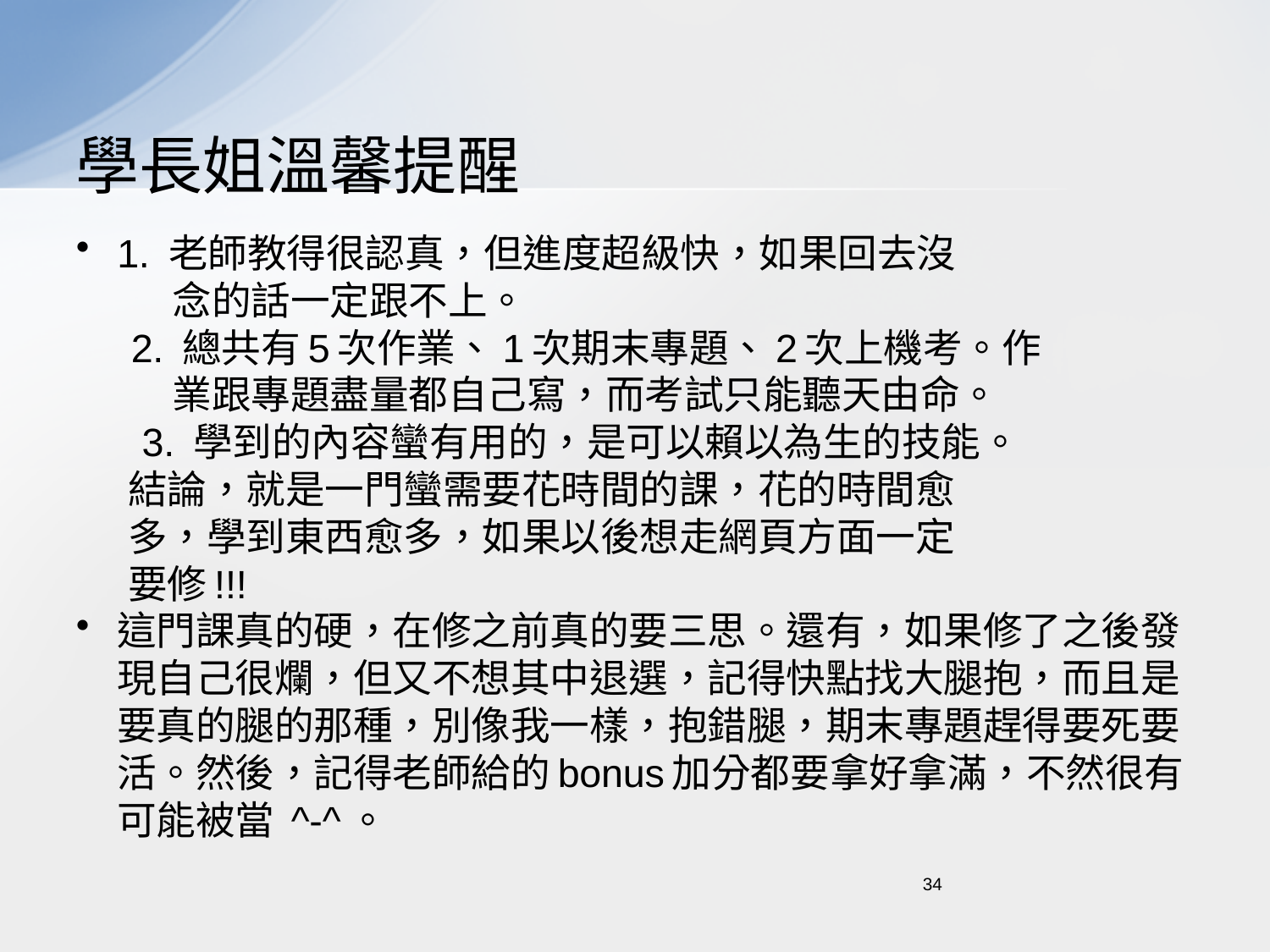

# 學長姐溫馨提醒
1. 老師教得很認真，但進度超級快，如果回去沒
          念的話一定跟不上。
     2. 總共有5次作業、1次期末專題、2次上機考。作
          業跟專題盡量都自己寫，而考試只能聽天由命。
      3. 學到的內容蠻有用的，是可以賴以為生的技能。
     結論，就是一門蠻需要花時間的課，花的時間愈
     多，學到東西愈多，如果以後想走網頁方面一定
     要修!!!
這門課真的硬，在修之前真的要三思。還有，如果修了之後發現自己很爛，但又不想其中退選，記得快點找大腿抱，而且是要真的腿的那種，別像我一樣，抱錯腿，期末專題趕得要死要活。然後，記得老師給的bonus加分都要拿好拿滿，不然很有可能被當 ^-^。

34